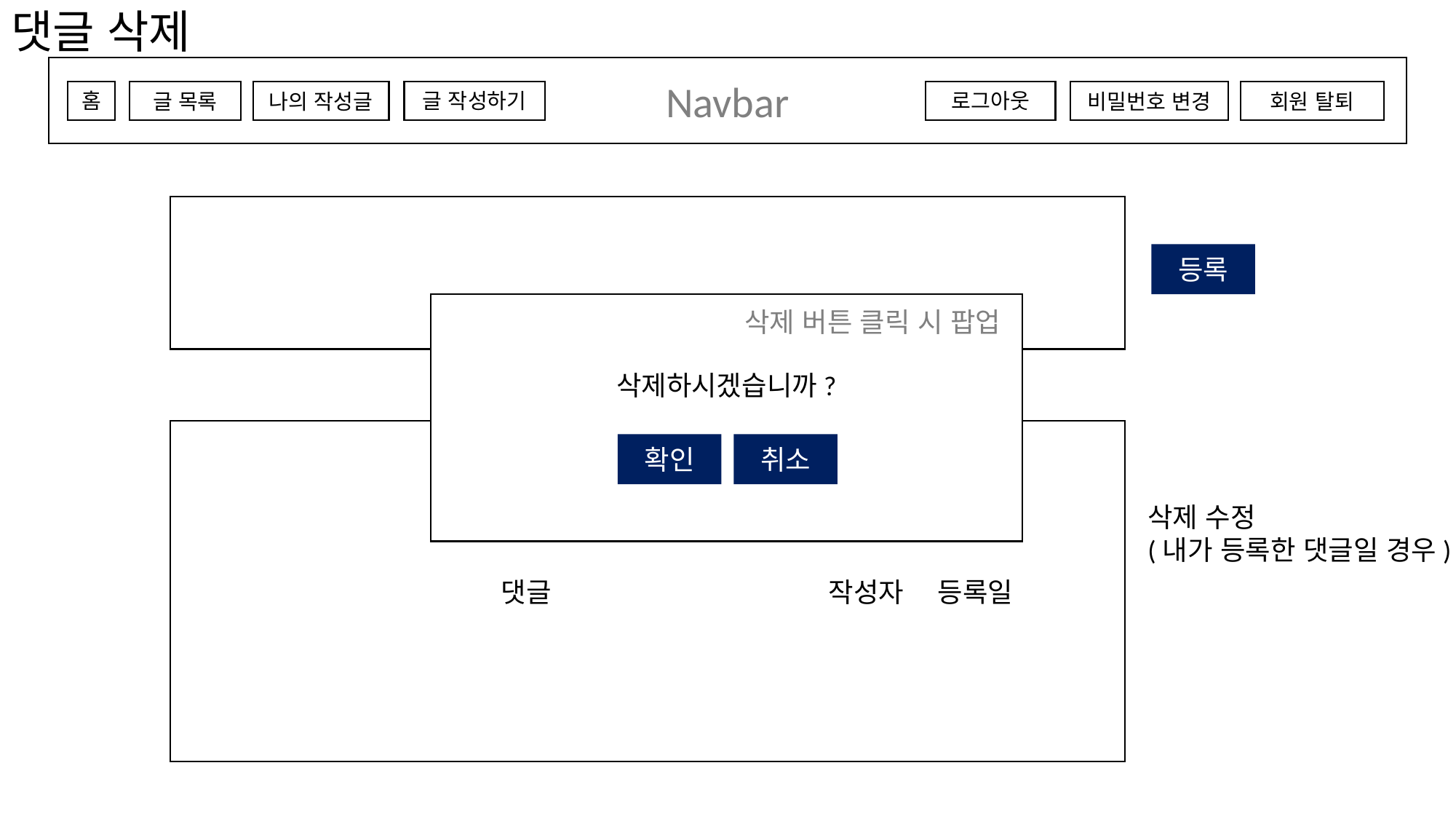

# 댓글 삭제
Navbar
홈
글 작성하기
로그아웃
글 목록
나의 작성글
비밀번호 변경
회원 탈퇴

등록
삭제하시겠습니까?

삭제 버튼 클릭 시 팝업
		댓글			작성자	등록일
확인
취소
삭제 수정
(내가 등록한 댓글일 경우)